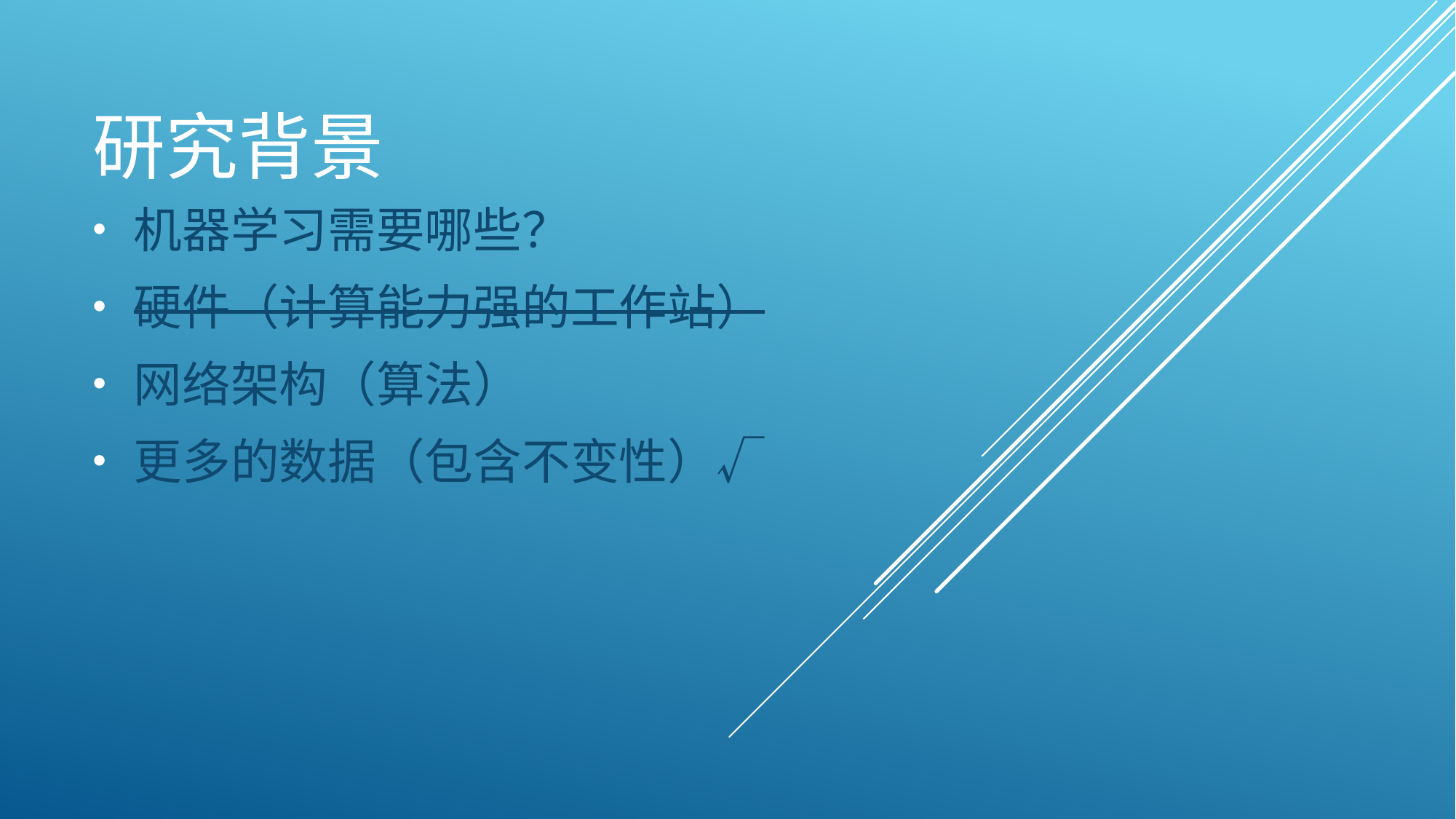

# 研究背景
机器学习需要哪些？
硬件（计算能力强的工作站）
网络架构（算法）
更多的数据（包含不变性）√